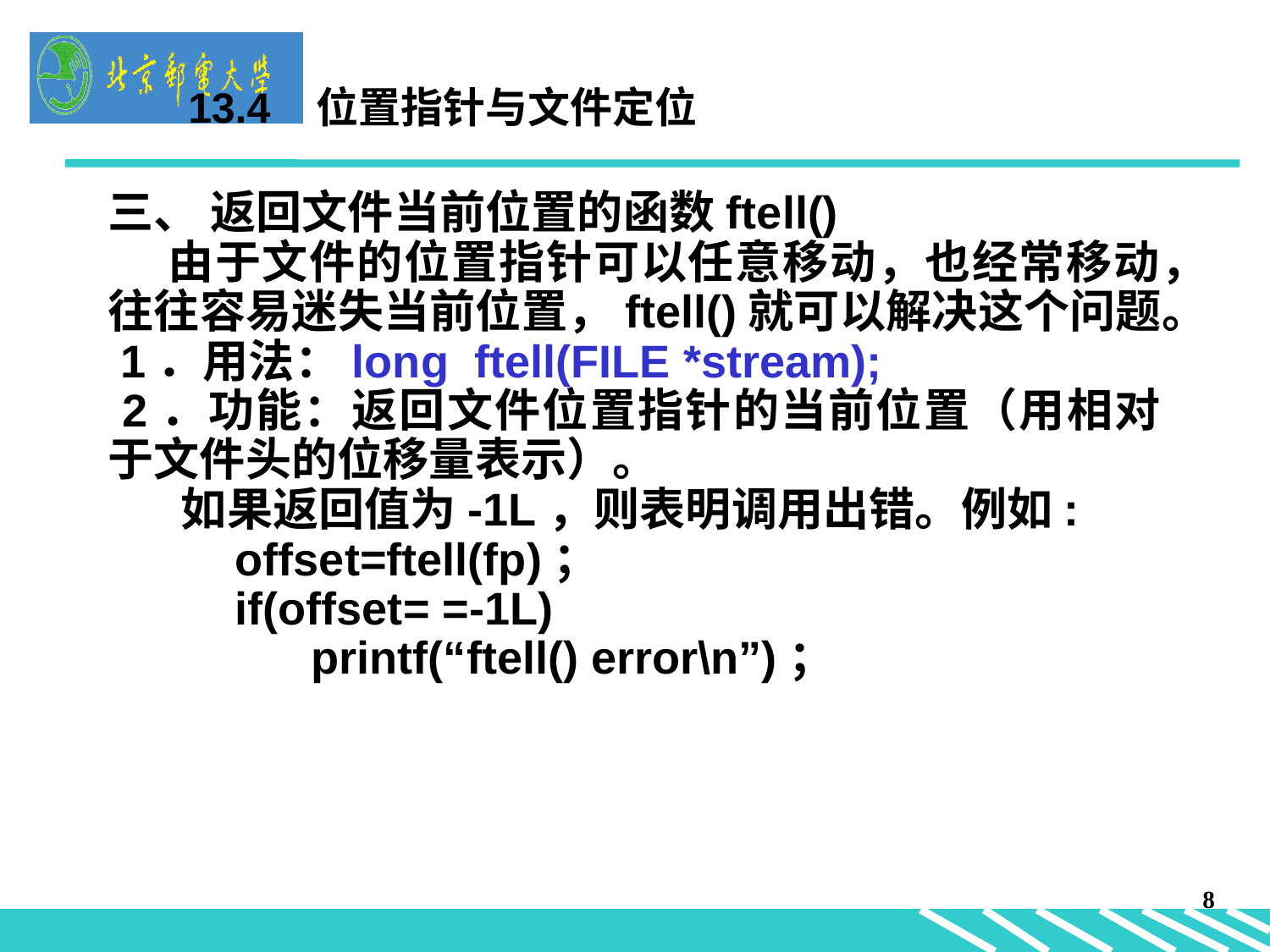

13.4   位置指针与文件定位
三、 返回文件当前位置的函数ftell()
    由于文件的位置指针可以任意移动，也经常移动，往往容易迷失当前位置，ftell()就可以解决这个问题。
 1．用法：long  ftell(FILE *stream);
 2．功能：返回文件位置指针的当前位置（用相对于文件头的位移量表示）。
      如果返回值为-1L，则表明调用出错。例如:
          offset=ftell(fp)；
          if(offset= =-1L)
                printf(“ftell() error\n”)；
8